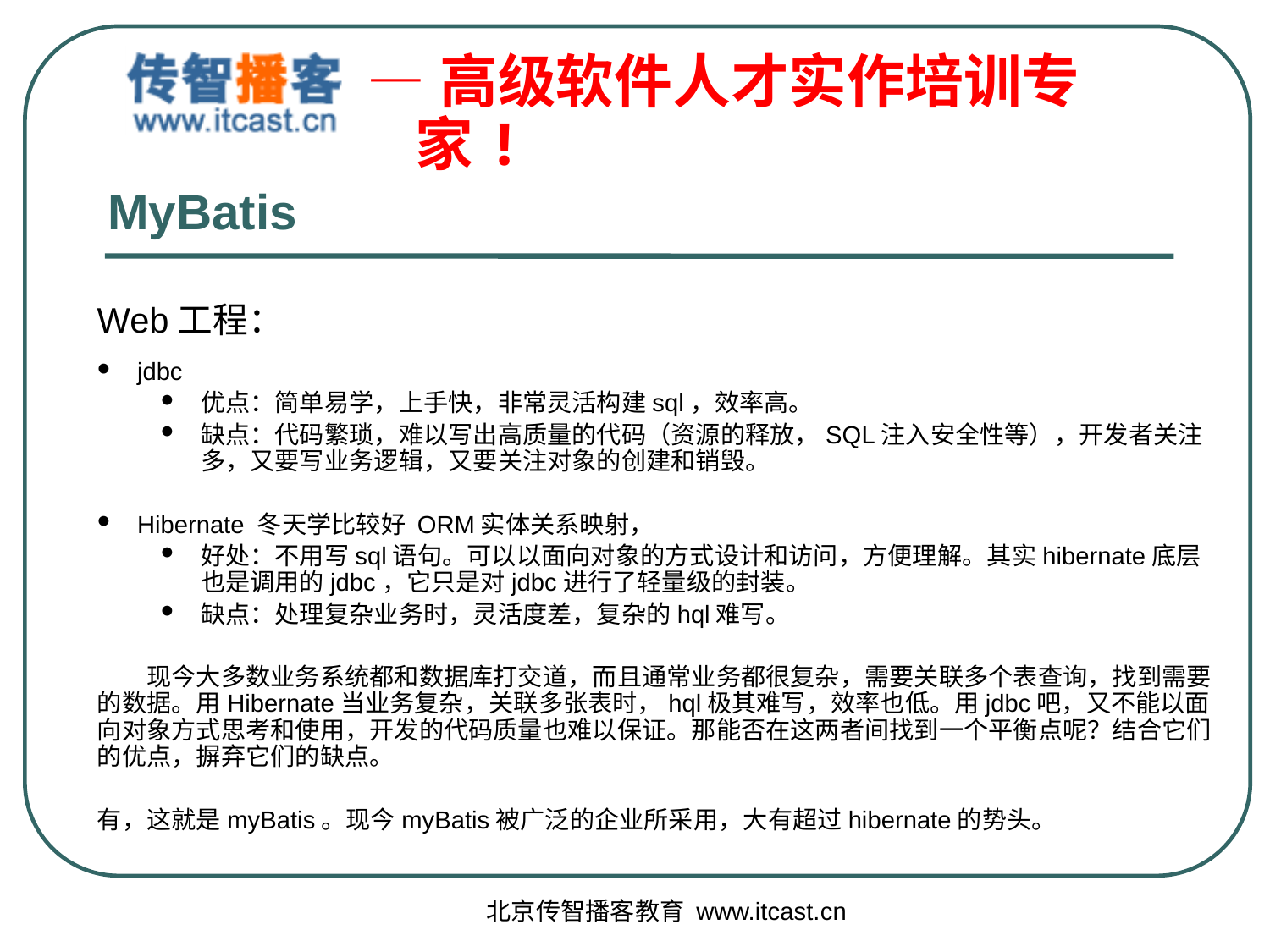

# MyBatis
Web工程：
jdbc
优点：简单易学，上手快，非常灵活构建sql，效率高。
缺点：代码繁琐，难以写出高质量的代码（资源的释放，SQL注入安全性等），开发者关注多，又要写业务逻辑，又要关注对象的创建和销毁。

Hibernate 冬天学比较好 ORM实体关系映射，
好处：不用写sql语句。可以以面向对象的方式设计和访问，方便理解。其实hibernate底层也是调用的jdbc，它只是对jdbc进行了轻量级的封装。
缺点：处理复杂业务时，灵活度差，复杂的hql难写。

　　现今大多数业务系统都和数据库打交道，而且通常业务都很复杂，需要关联多个表查询，找到需要的数据。用Hibernate当业务复杂，关联多张表时，hql极其难写，效率也低。用jdbc吧，又不能以面向对象方式思考和使用，开发的代码质量也难以保证。那能否在这两者间找到一个平衡点呢？结合它们的优点，摒弃它们的缺点。

有，这就是myBatis。现今myBatis被广泛的企业所采用，大有超过hibernate的势头。
北京传智播客教育 www.itcast.cn